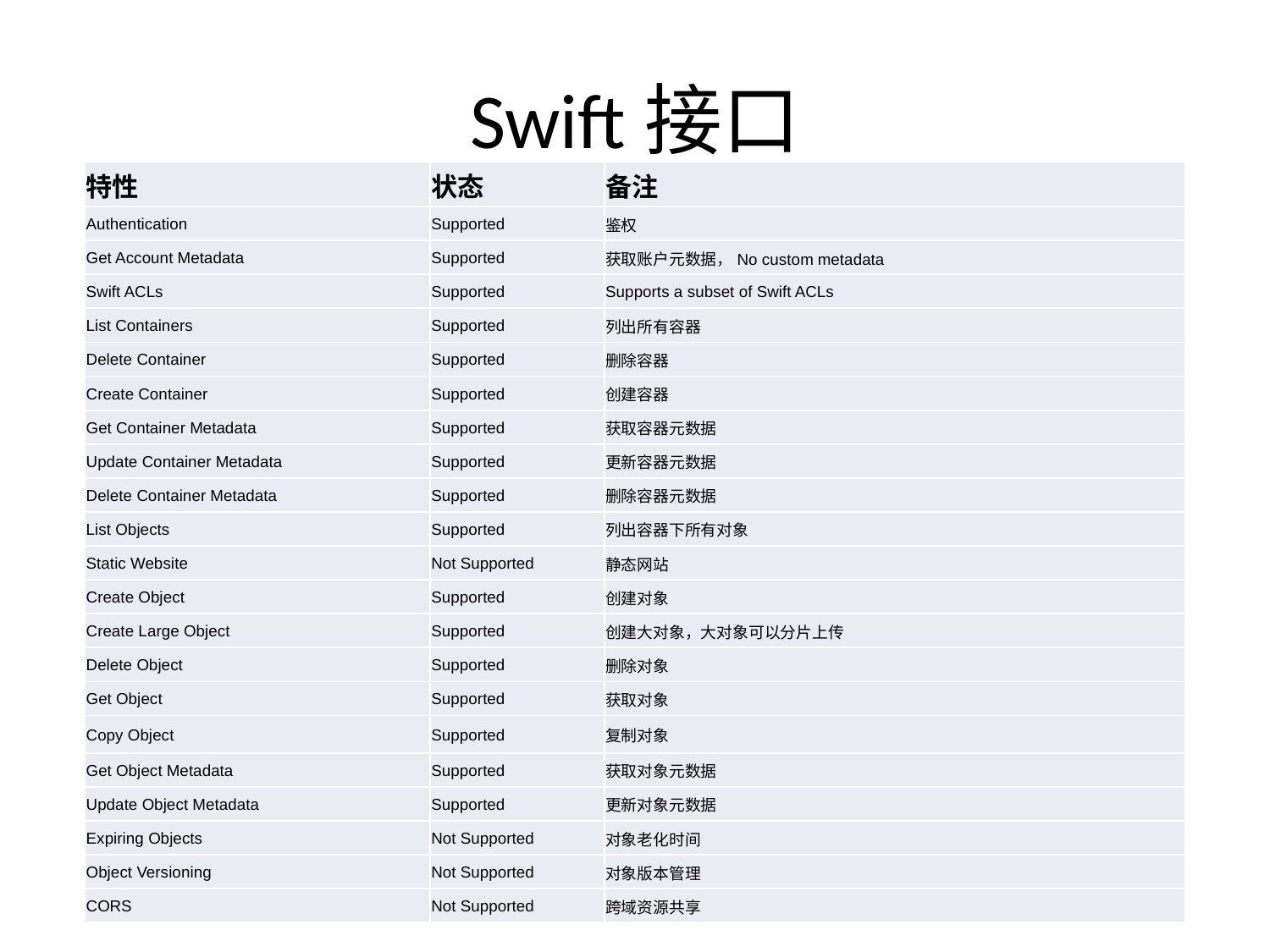

# Swift接口
| 特性 | 状态 | 备注 |
| --- | --- | --- |
| Authentication | Supported | 鉴权 |
| Get Account Metadata | Supported | 获取账户元数据，No custom metadata |
| Swift ACLs | Supported | Supports a subset of Swift ACLs |
| List Containers | Supported | 列出所有容器 |
| Delete Container | Supported | 删除容器 |
| Create Container | Supported | 创建容器 |
| Get Container Metadata | Supported | 获取容器元数据 |
| Update Container Metadata | Supported | 更新容器元数据 |
| Delete Container Metadata | Supported | 删除容器元数据 |
| List Objects | Supported | 列出容器下所有对象 |
| Static Website | Not Supported | 静态网站 |
| Create Object | Supported | 创建对象 |
| Create Large Object | Supported | 创建大对象，大对象可以分片上传 |
| Delete Object | Supported | 删除对象 |
| Get Object | Supported | 获取对象 |
| Copy Object | Supported | 复制对象 |
| Get Object Metadata | Supported | 获取对象元数据 |
| Update Object Metadata | Supported | 更新对象元数据 |
| Expiring Objects | Not Supported | 对象老化时间 |
| Object Versioning | Not Supported | 对象版本管理 |
| CORS | Not Supported | 跨域资源共享 |